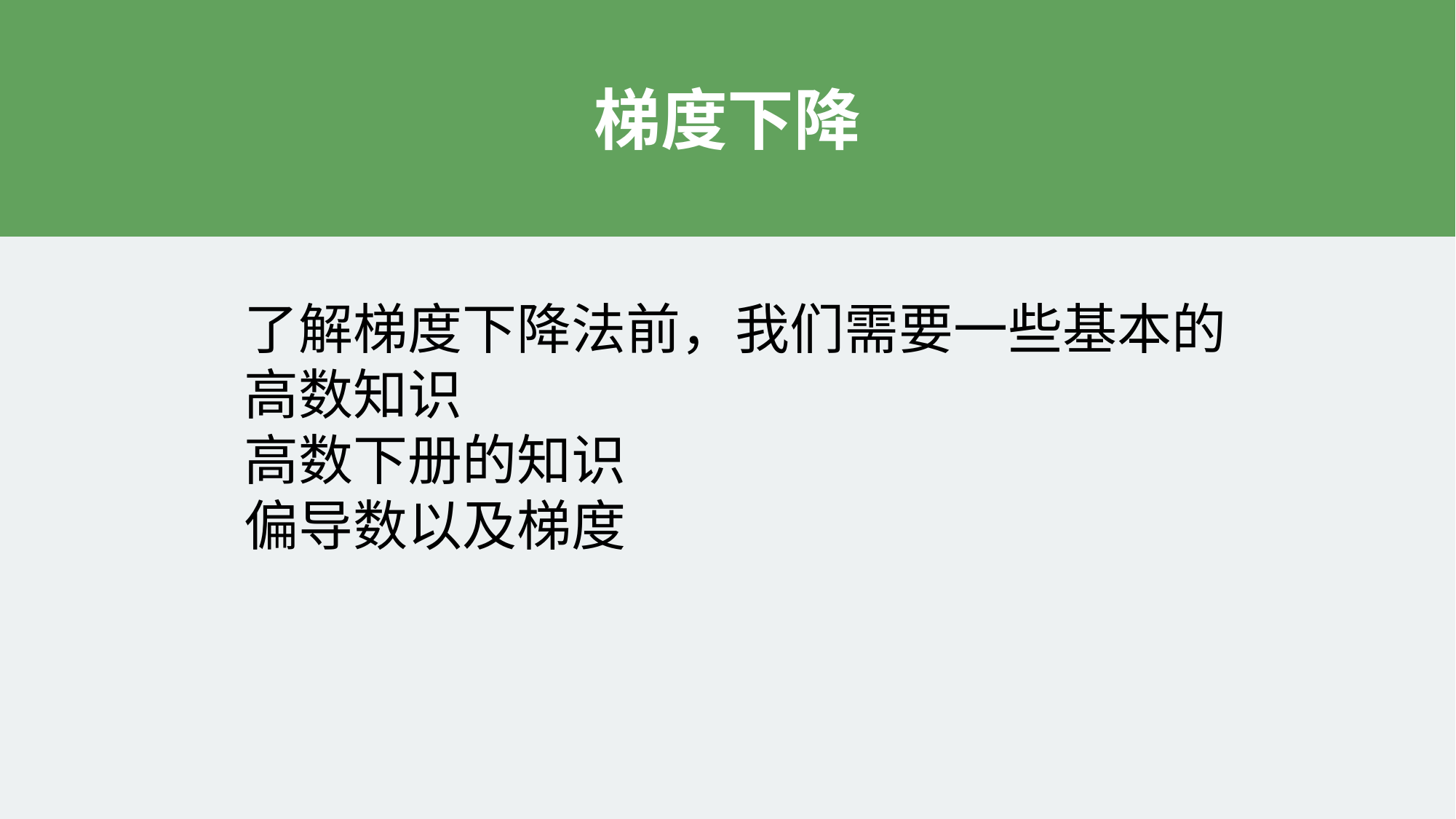

# 梯度下降
了解梯度下降法前，我们需要一些基本的高数知识
高数下册的知识
偏导数以及梯度